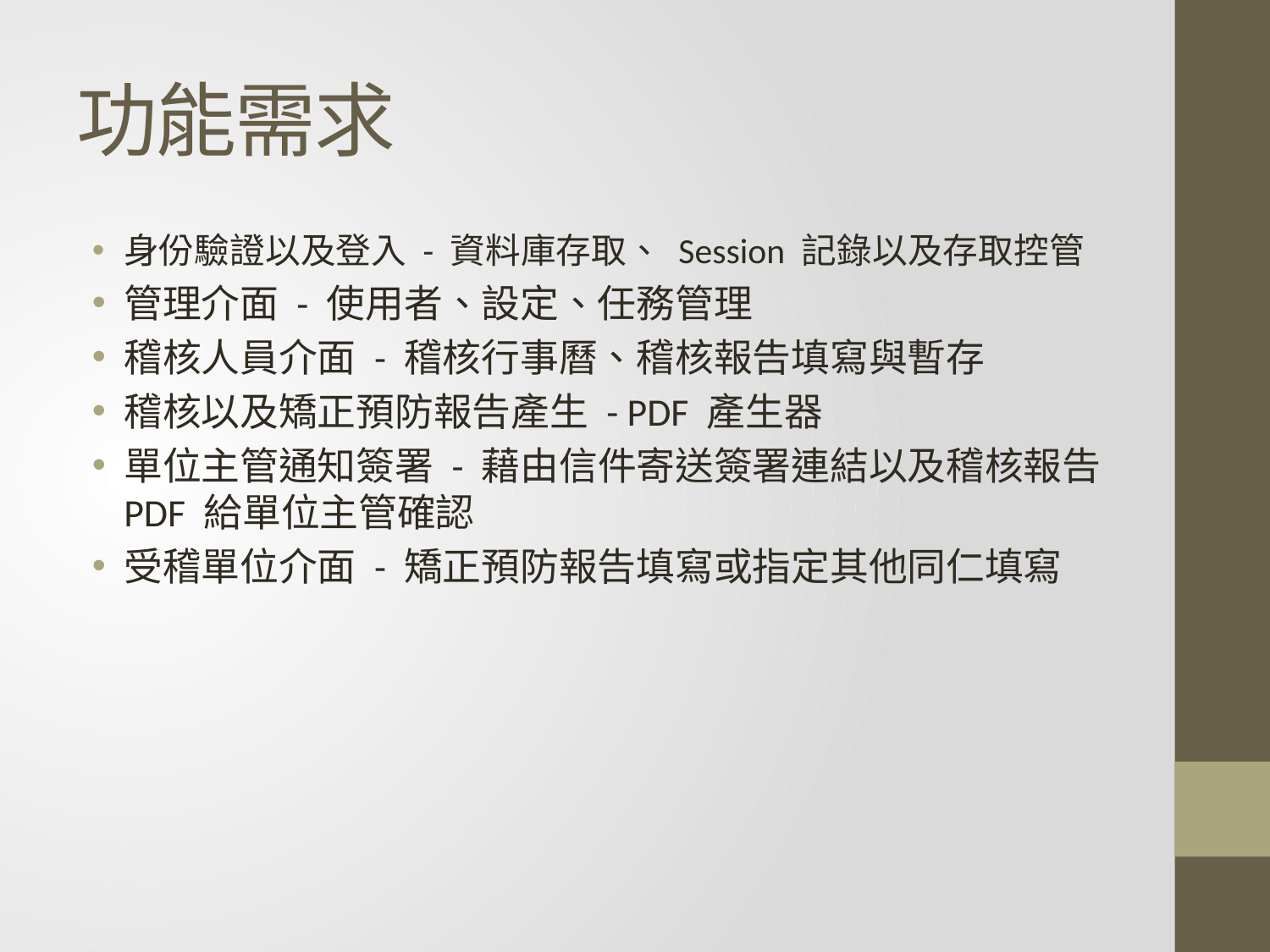

# 功能需求
身份驗證以及登入 - 資料庫存取、 Session 記錄以及存取控管
管理介面 - 使用者、設定、任務管理
稽核人員介面 - 稽核行事曆、稽核報告填寫與暫存
稽核以及矯正預防報告產生 - PDF 產生器
單位主管通知簽署 - 藉由信件寄送簽署連結以及稽核報告 PDF 給單位主管確認
受稽單位介面 - 矯正預防報告填寫或指定其他同仁填寫